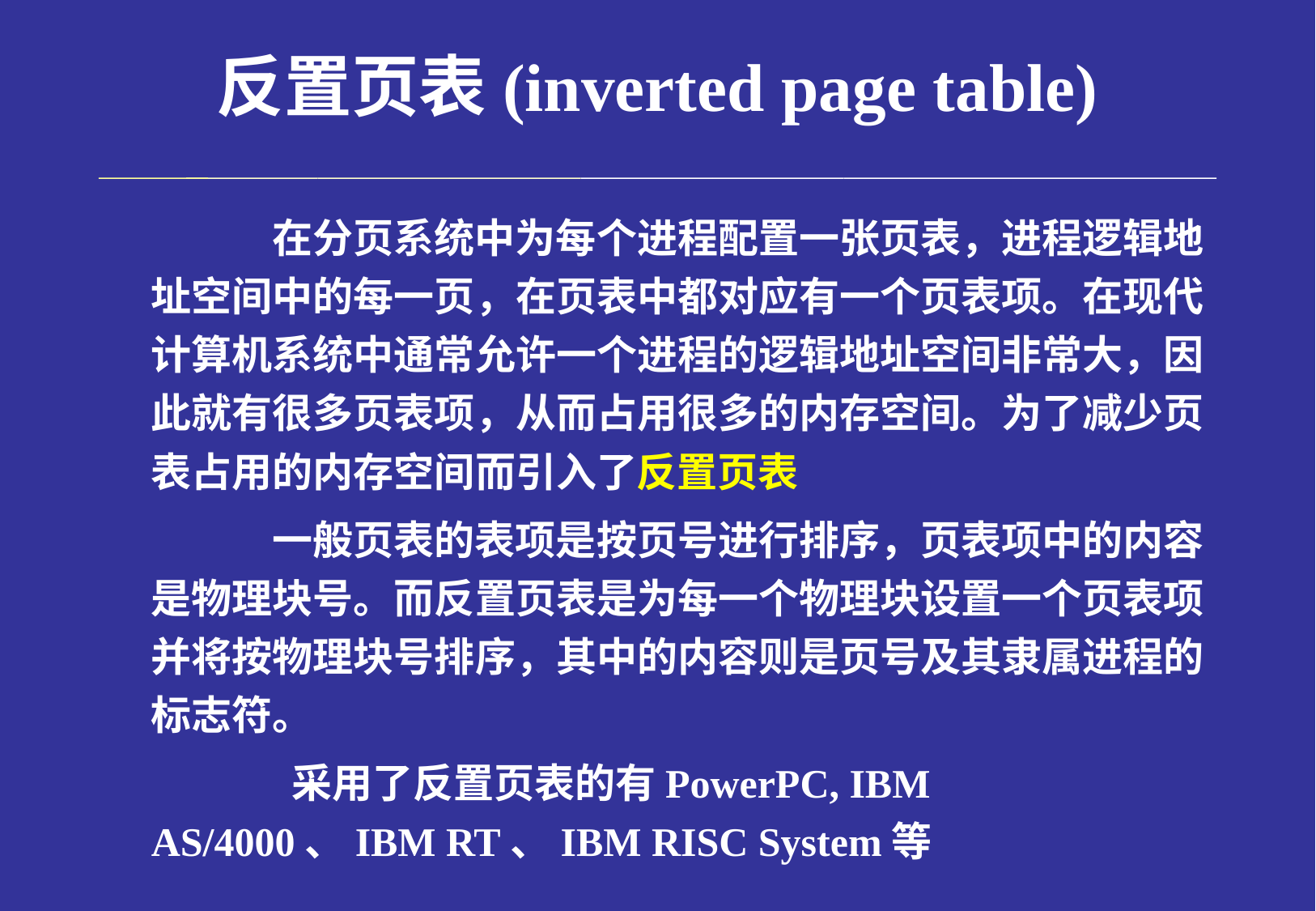

# 反置页表(inverted page table)
		在分页系统中为每个进程配置一张页表，进程逻辑地址空间中的每一页，在页表中都对应有一个页表项。在现代计算机系统中通常允许一个进程的逻辑地址空间非常大，因此就有很多页表项，从而占用很多的内存空间。为了减少页表占用的内存空间而引入了反置页表
		一般页表的表项是按页号进行排序，页表项中的内容是物理块号。而反置页表是为每一个物理块设置一个页表项并将按物理块号排序，其中的内容则是页号及其隶属进程的标志符。
   		 采用了反置页表的有PowerPC, IBM AS/4000、IBM RT、IBM RISC System等